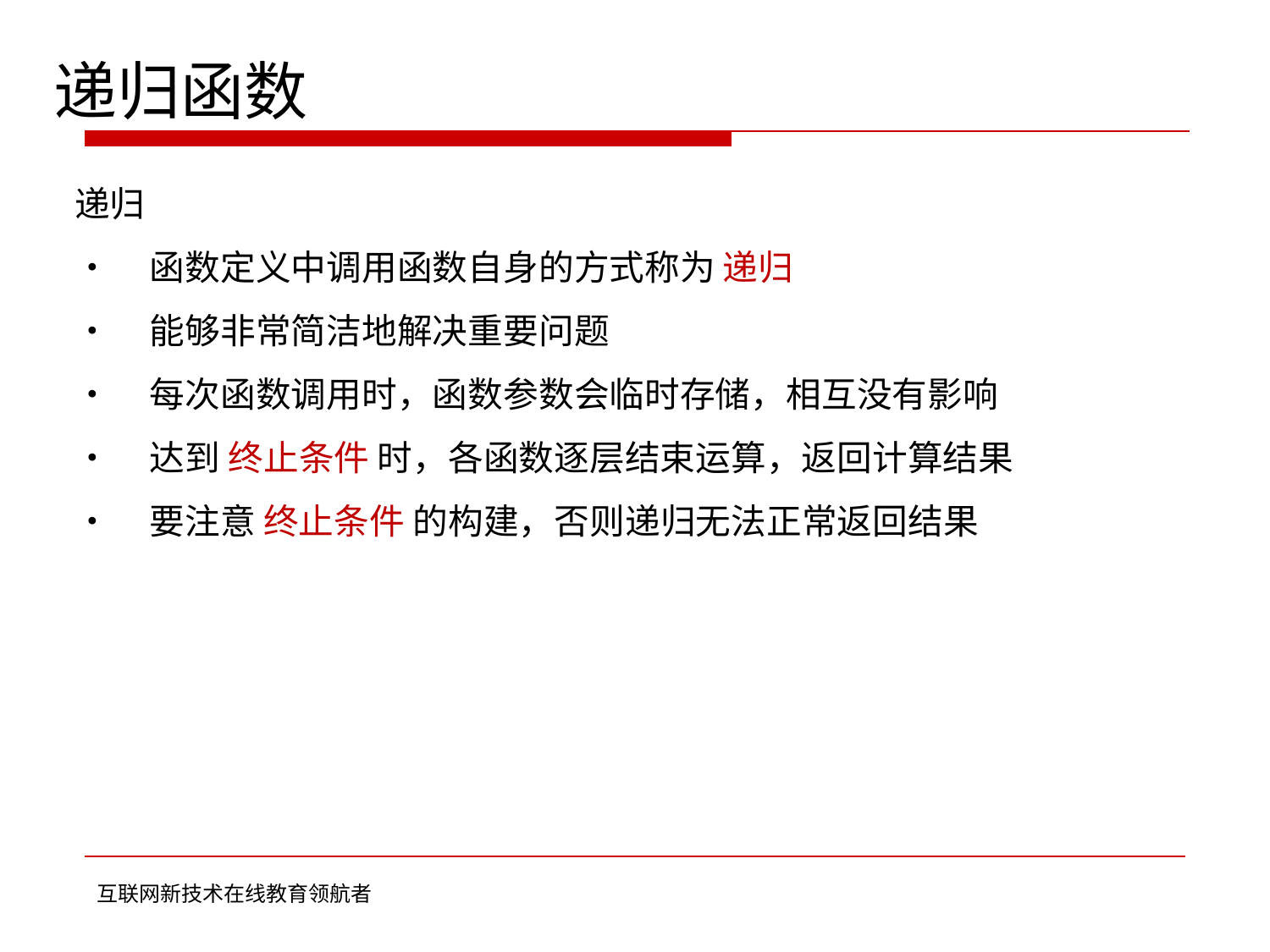

递归函数

	递归
	•    函数定义中调用函数自身的方式称为 递归
	•    能够非常简洁地解决重要问题
	•    每次函数调用时，函数参数会临时存储，相互没有影响
	•    达到 终止条件 时，各函数逐层结束运算，返回计算结果
	•    要注意 终止条件 的构建，否则递归无法正常返回结果

互联网新技术在线教育领航者